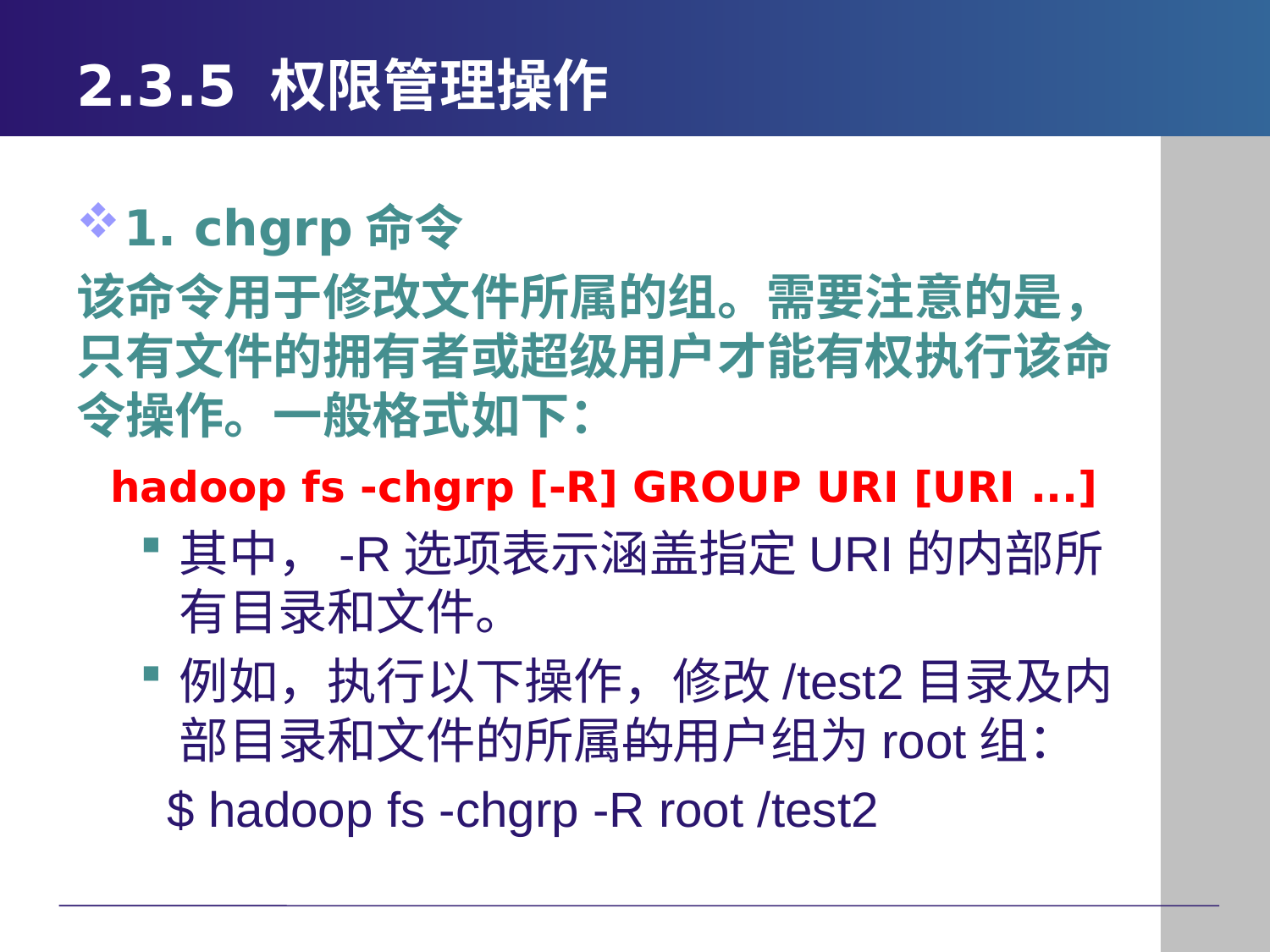

# 2.3.5 权限管理操作
1. chgrp命令
该命令用于修改文件所属的组。需要注意的是，只有文件的拥有者或超级用户才能有权执行该命令操作。一般格式如下：
  hadoop fs -chgrp [-R] GROUP URI [URI ...]
其中，-R选项表示涵盖指定URI的内部所有目录和文件。
例如，执行以下操作，修改/test2目录及内部目录和文件的所属的用户组为root组：
  $ hadoop fs -chgrp -R root /test2